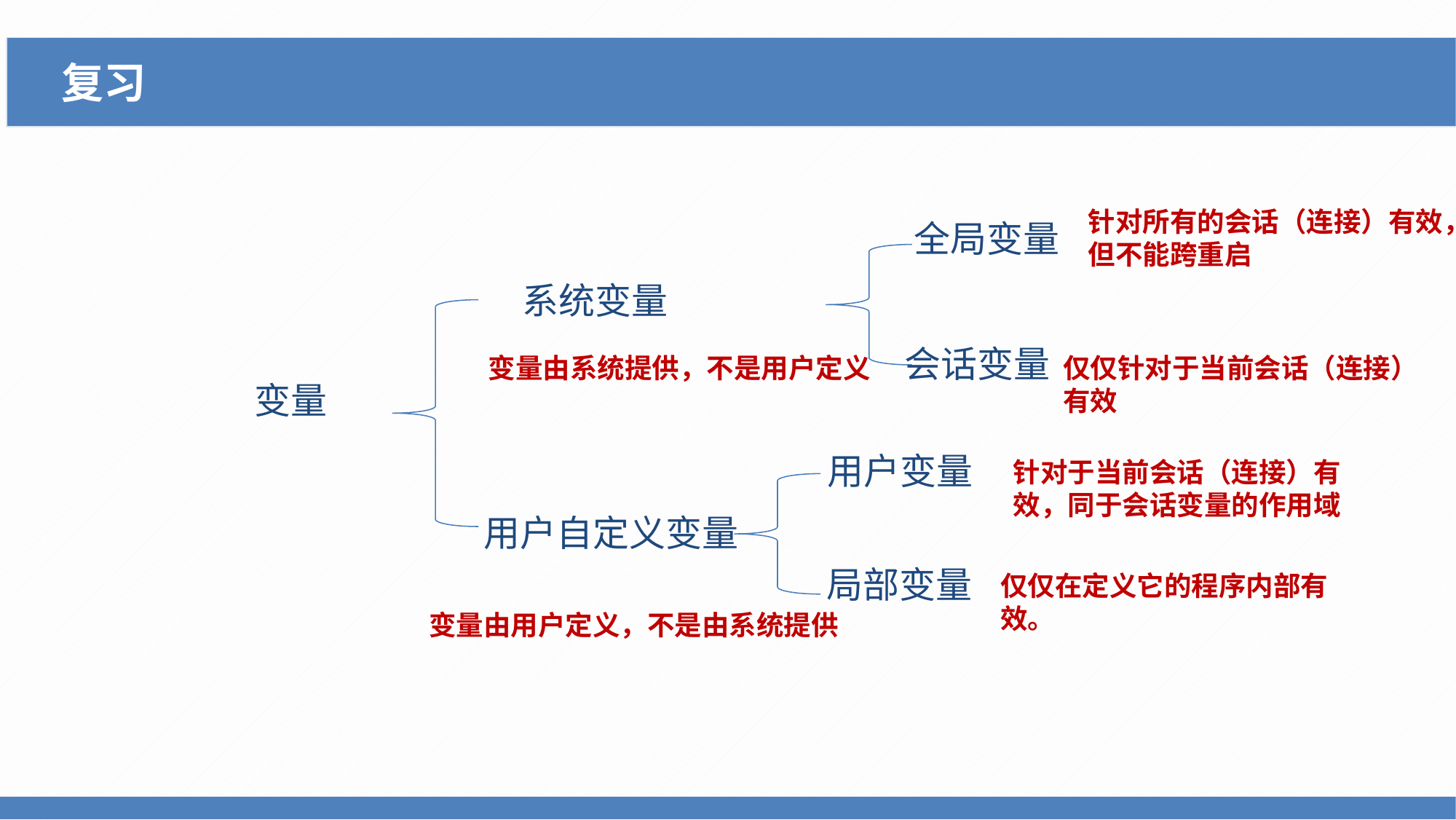

复习

                      变量

针对所有的会话（连接）有效，
但不能跨重启
全局变量

系统变量

会话变量
用户变量

用户自定义变量
局部变量
变量由系统提供，不是用户定义
仅仅针对于当前会话（连接）
有效
针对于当前会话（连接）有效，同于会话变量的作用域

仅仅在定义它的程序内部有效。
变量由用户定义，不是由系统提供